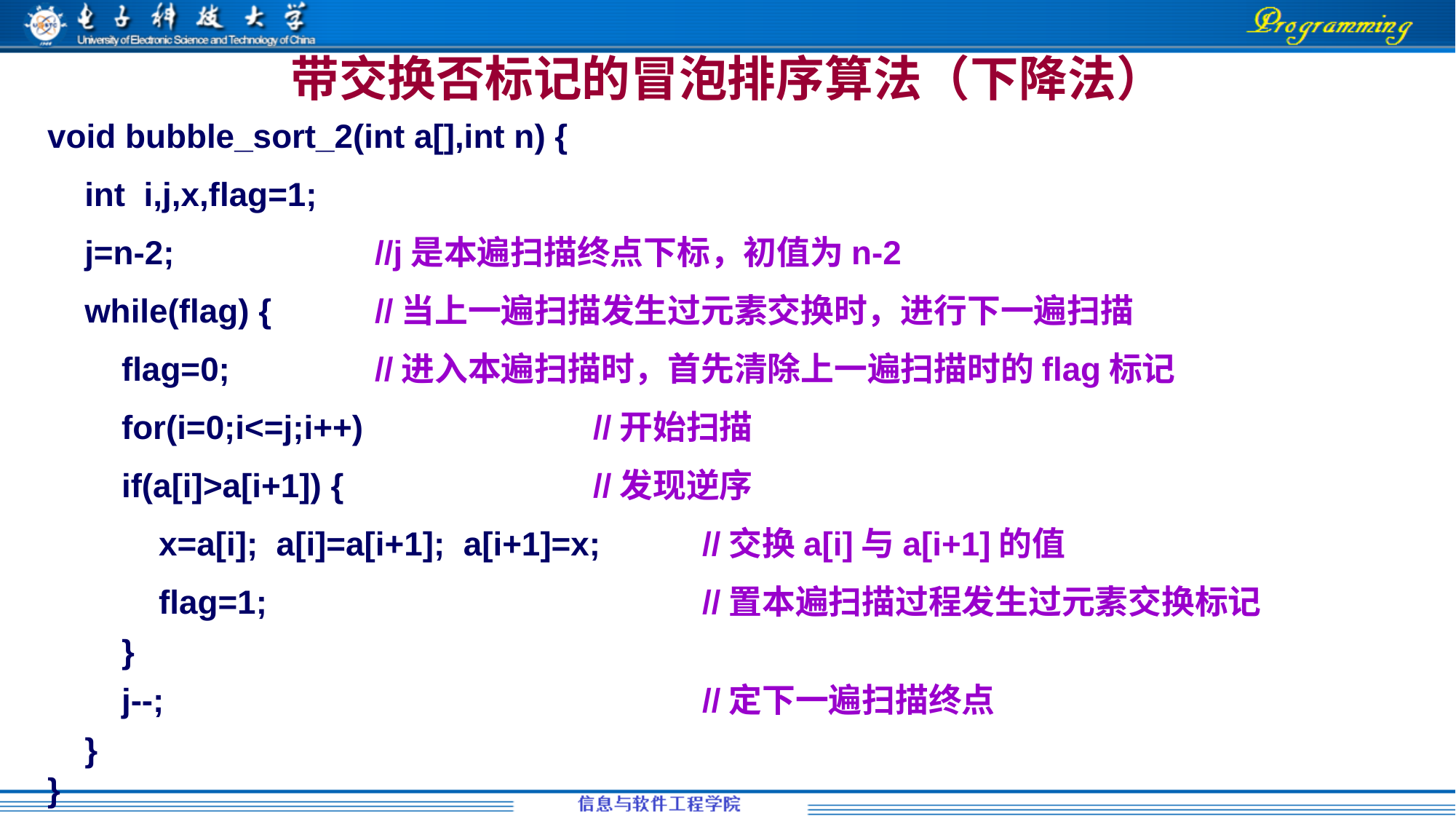

# 带交换否标记的冒泡排序算法（下降法）
void bubble_sort_2(int a[],int n) {
    int  i,j,x,flag=1;
    j=n-2;		//j是本遍扫描终点下标，初值为n-2
    while(flag) { 	//当上一遍扫描发生过元素交换时，进行下一遍扫描
        flag=0;		//进入本遍扫描时，首先清除上一遍扫描时的flag标记
        for(i=0;i<=j;i++) 			//开始扫描
        if(a[i]>a[i+1]) {			//发现逆序
            x=a[i];  a[i]=a[i+1];  a[i+1]=x;	//交换a[i]与a[i+1]的值
            flag=1;				//置本遍扫描过程发生过元素交换标记
        }
        j--;					//定下一遍扫描终点
    }
}